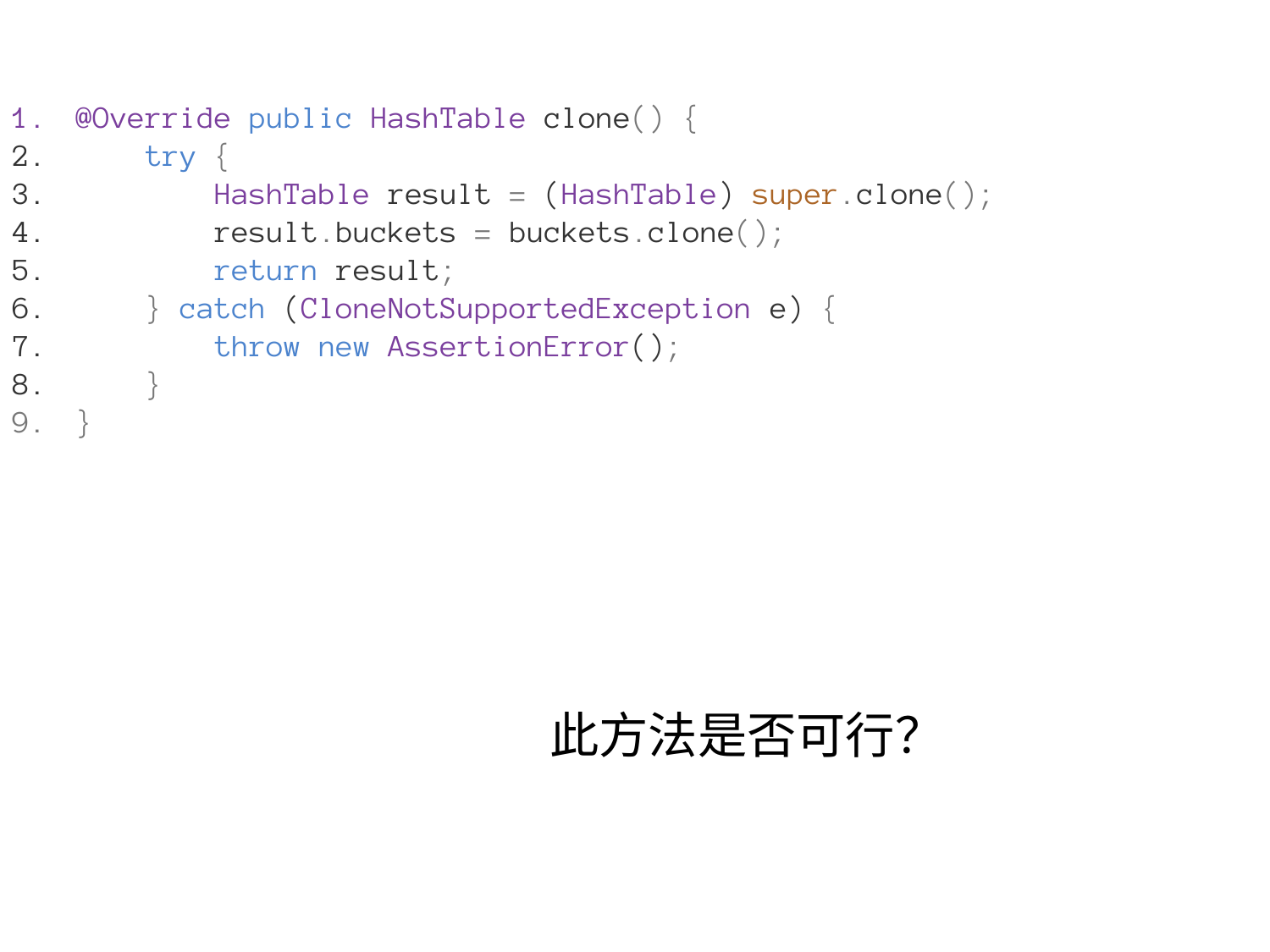

@Override public HashTable clone() {
    try {
        HashTable result = (HashTable) super.clone();
        result.buckets = buckets.clone();
        return result;
    } catch (CloneNotSupportedException e) {
        throw new AssertionError();
    }
}
此方法是否可行？